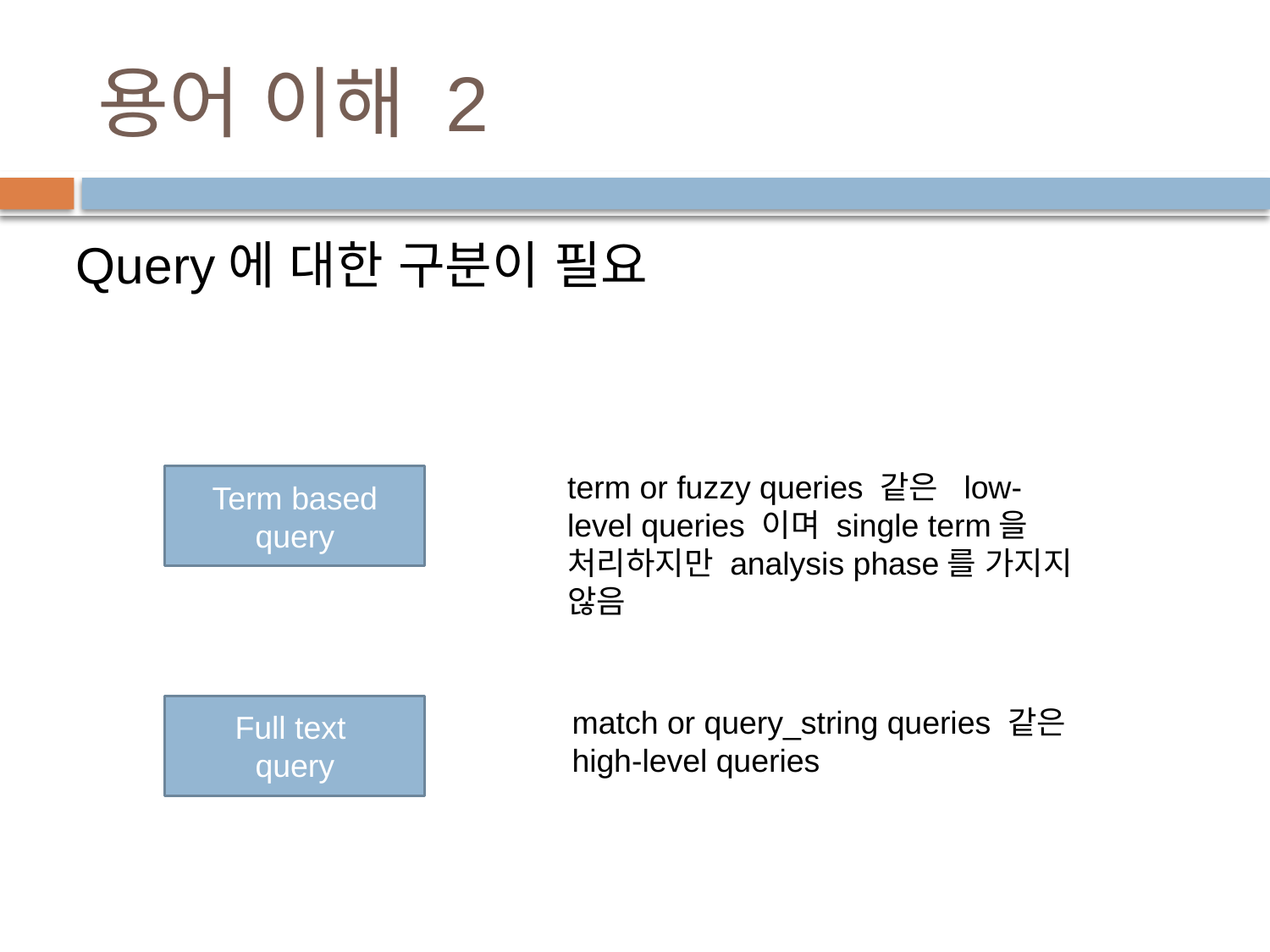

# 용어 이해 2
Query에 대한 구분이 필요
term or fuzzy queries 같은  low-level queries 이며 single term을 처리하지만 analysis phase를 가지지 않음
Term based query
Full text
query
match or query_string queries 같은  high-level queries